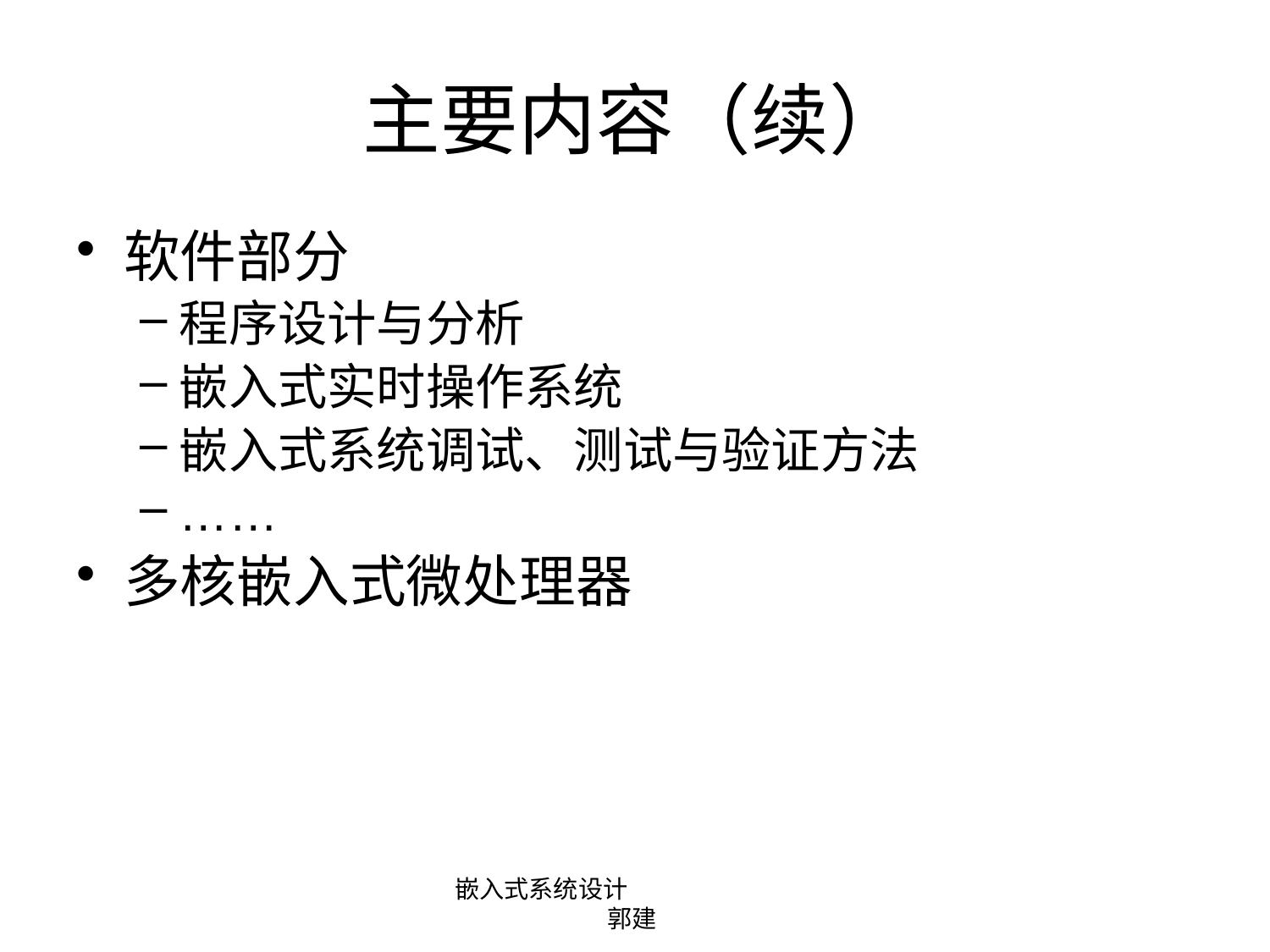

# 主要内容（续）
软件部分
程序设计与分析
嵌入式实时操作系统
嵌入式系统调试、测试与验证方法
……
多核嵌入式微处理器

嵌入式系统设计                                   郭建
10